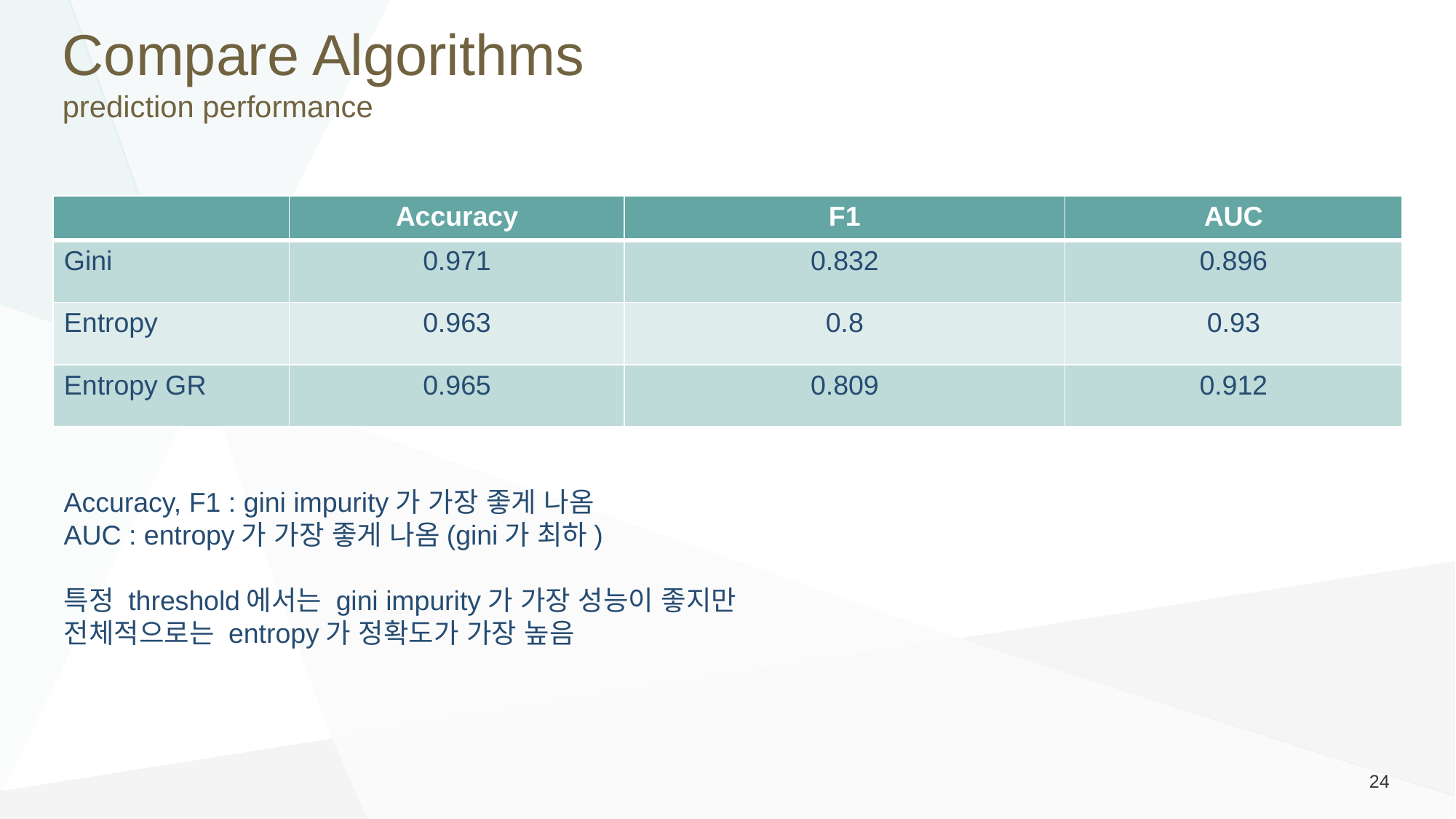

# Compare Algorithms
prediction performance
|  | Accuracy | F1 | AUC |
| --- | --- | --- | --- |
| Gini | 0.971 | 0.832 | 0.896 |
| Entropy | 0.963 | 0.8 | 0.93 |
| Entropy GR | 0.965 | 0.809 | 0.912 |
Accuracy, F1 : gini impurity가 가장 좋게 나옴
AUC : entropy가 가장 좋게 나옴(gini가 최하)

특정 threshold에서는 gini impurity가 가장 성능이 좋지만
전체적으로는 entropy가 정확도가 가장 높음
24